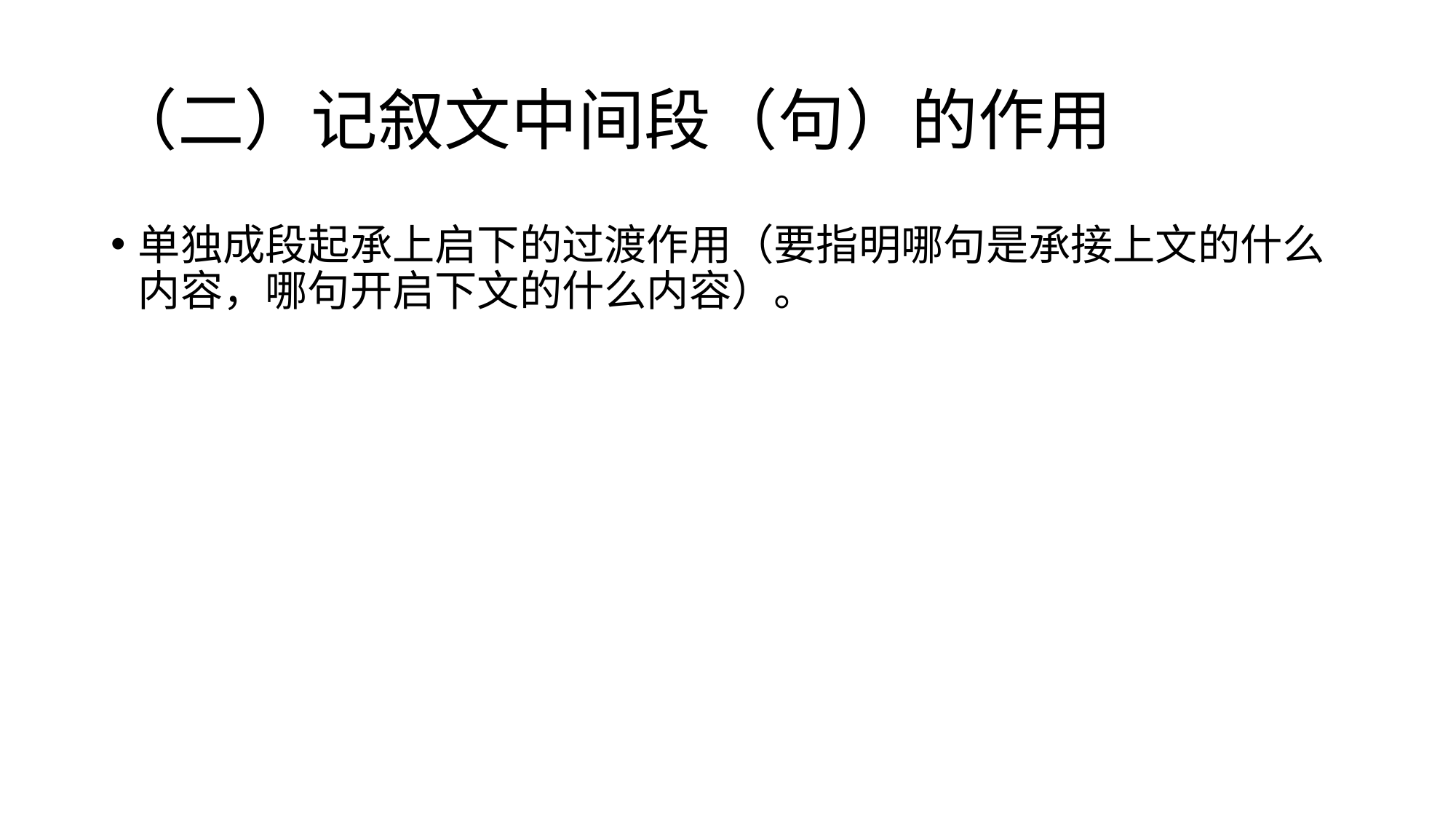

# （二）记叙文中间段（句）的作用
单独成段起承上启下的过渡作用（要指明哪句是承接上文的什么内容，哪句开启下文的什么内容）。